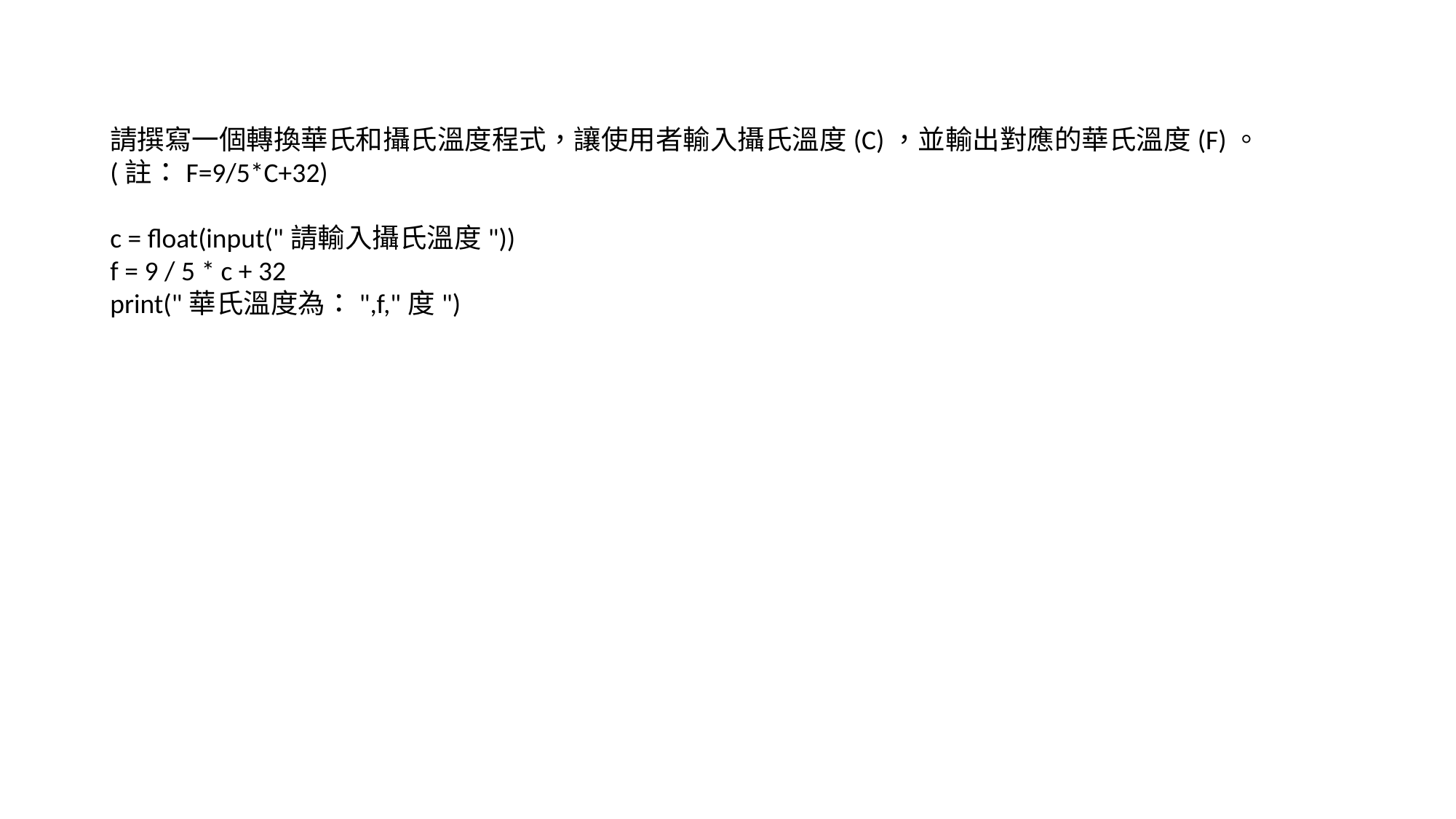

請撰寫一個轉換華氏和攝氏溫度程式，讓使用者輸入攝氏溫度(C)，並輸出對應的華氏溫度(F)。(註：F=9/5*C+32)

c = float(input("請輸入攝氏溫度"))
f = 9 / 5 * c + 32
print("華氏溫度為：",f,"度")